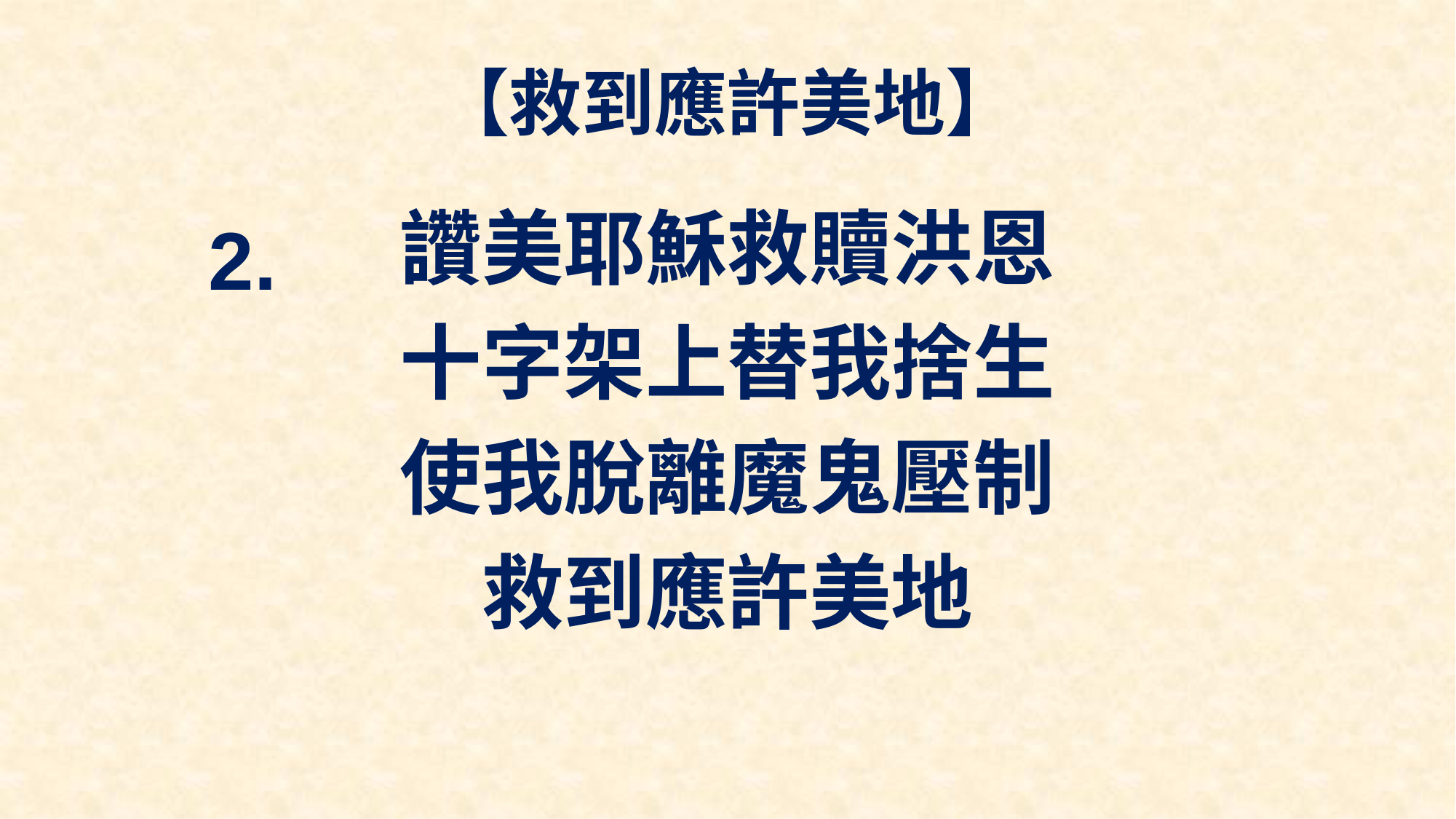

# 【救到應許美地】
讚美耶穌救贖洪恩
十字架上替我捨生
使我脫離魔鬼壓制
救到應許美地
2.